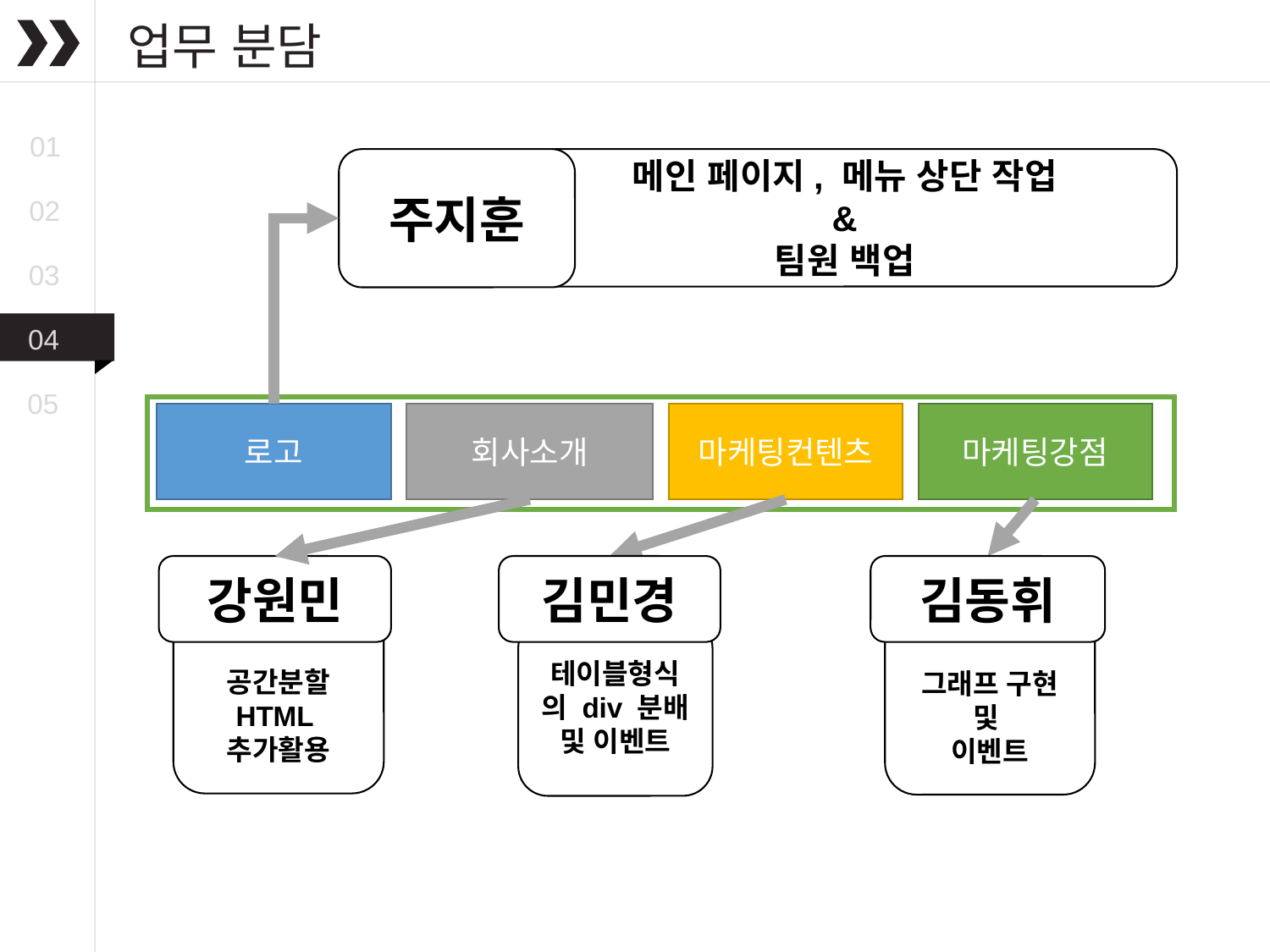

업무 분담

01
메인 페이지, 메뉴 상단 작업
&
팀원 백업
주지훈
02
03

04

05

마케팅강점
회사소개
로고
마케팅컨텐츠
강원민
김민경
김동휘

공간분할
HTML
추가활용

그래프 구현 및
이벤트
테이블형식의 div 분배 및 이벤트